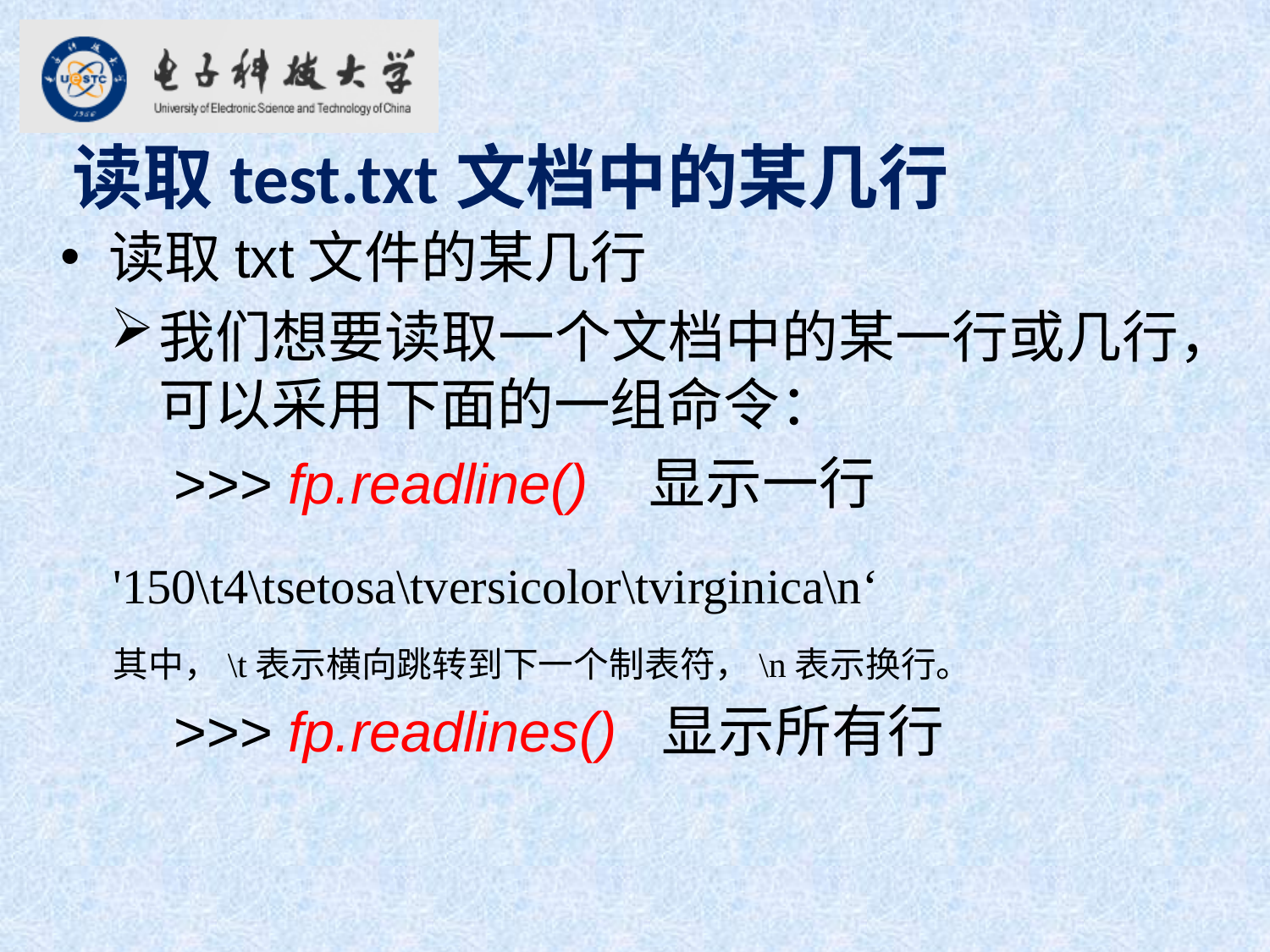

读取txt文件的某几行
我们想要读取一个文档中的某一行或几行，可以采用下面的一组命令：
    >>> fp.readline()   显示一行
'150\t4\tsetosa\tversicolor\tvirginica\n‘
其中，\t表示横向跳转到下一个制表符，\n表示换行。
    >>> fp.readlines()  显示所有行

  读取test.txt文档中的某几行